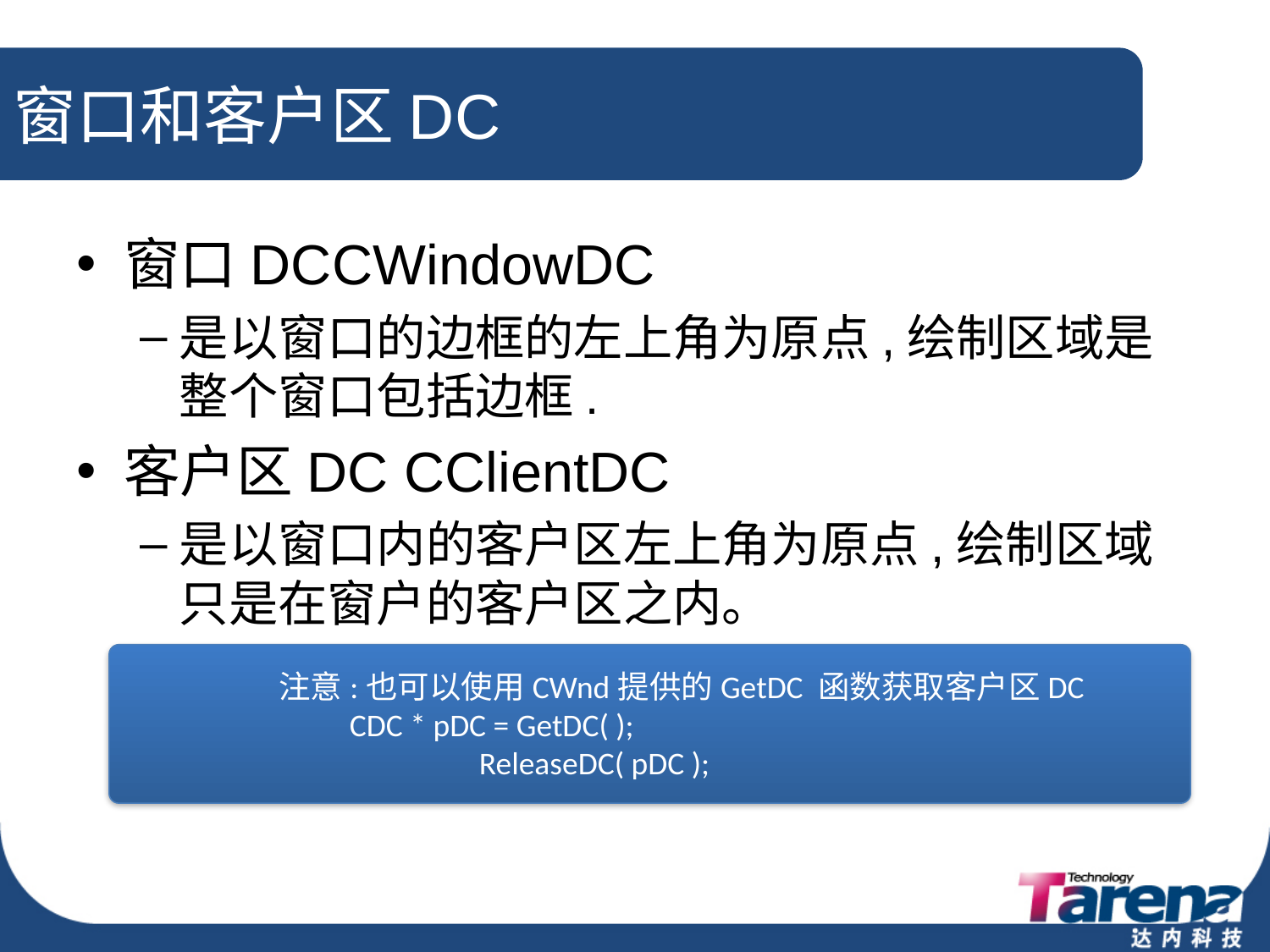

# 窗口和客户区DC
窗口DCCWindowDC
是以窗口的边框的左上角为原点,绘制区域是整个窗口包括边框.
客户区DC CClientDC
是以窗口内的客户区左上角为原点,绘制区域只是在窗户的客户区之内。

注意:也可以使用CWnd提供的GetDC 函数获取客户区DC
 CDC * pDC = GetDC( );
                   ReleaseDC( pDC );